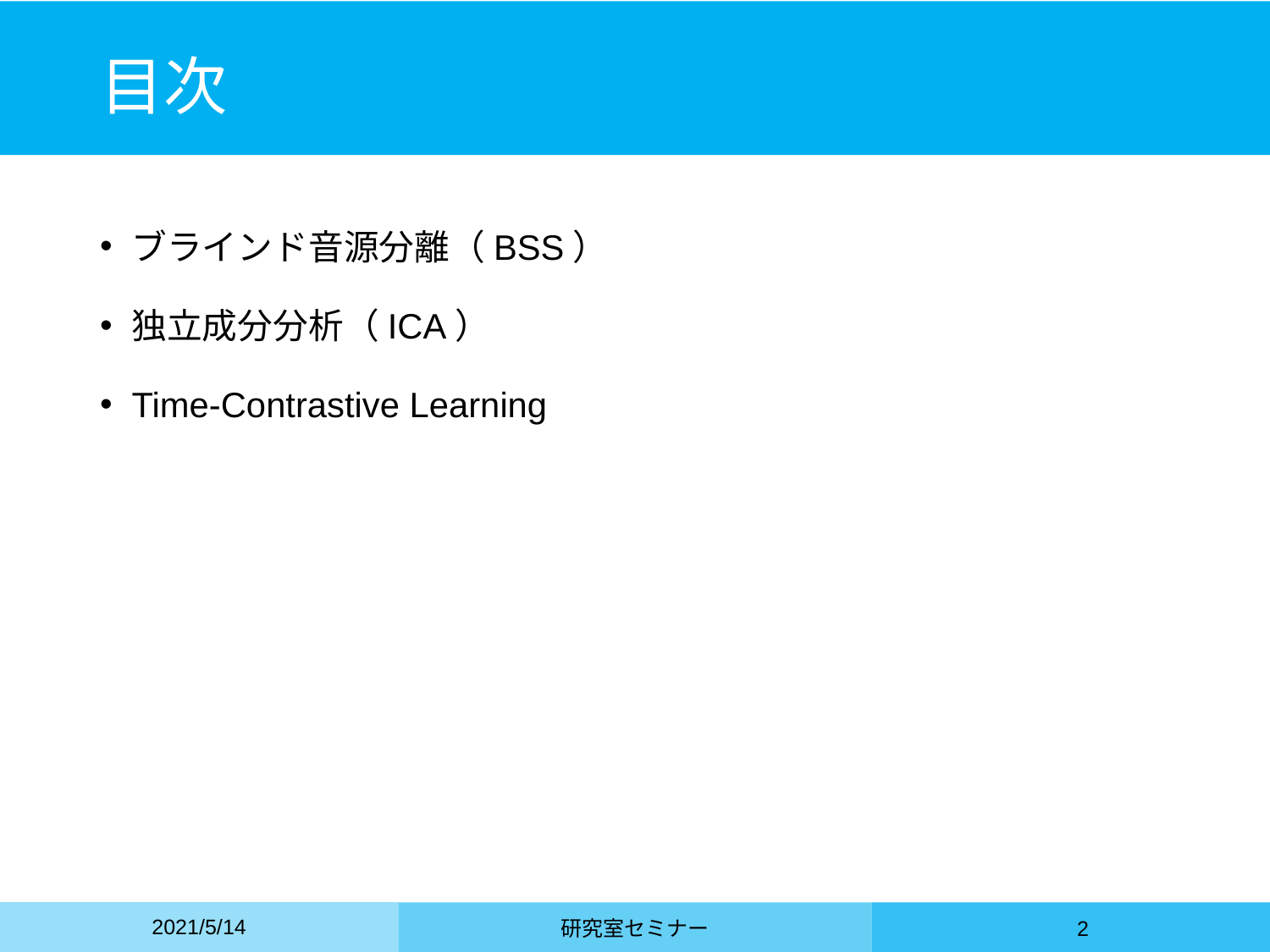

# 目次
ブラインド音源分離（BSS）
独立成分分析（ICA）
Time-Contrastive Learning
2021/5/14
研究室セミナー
2